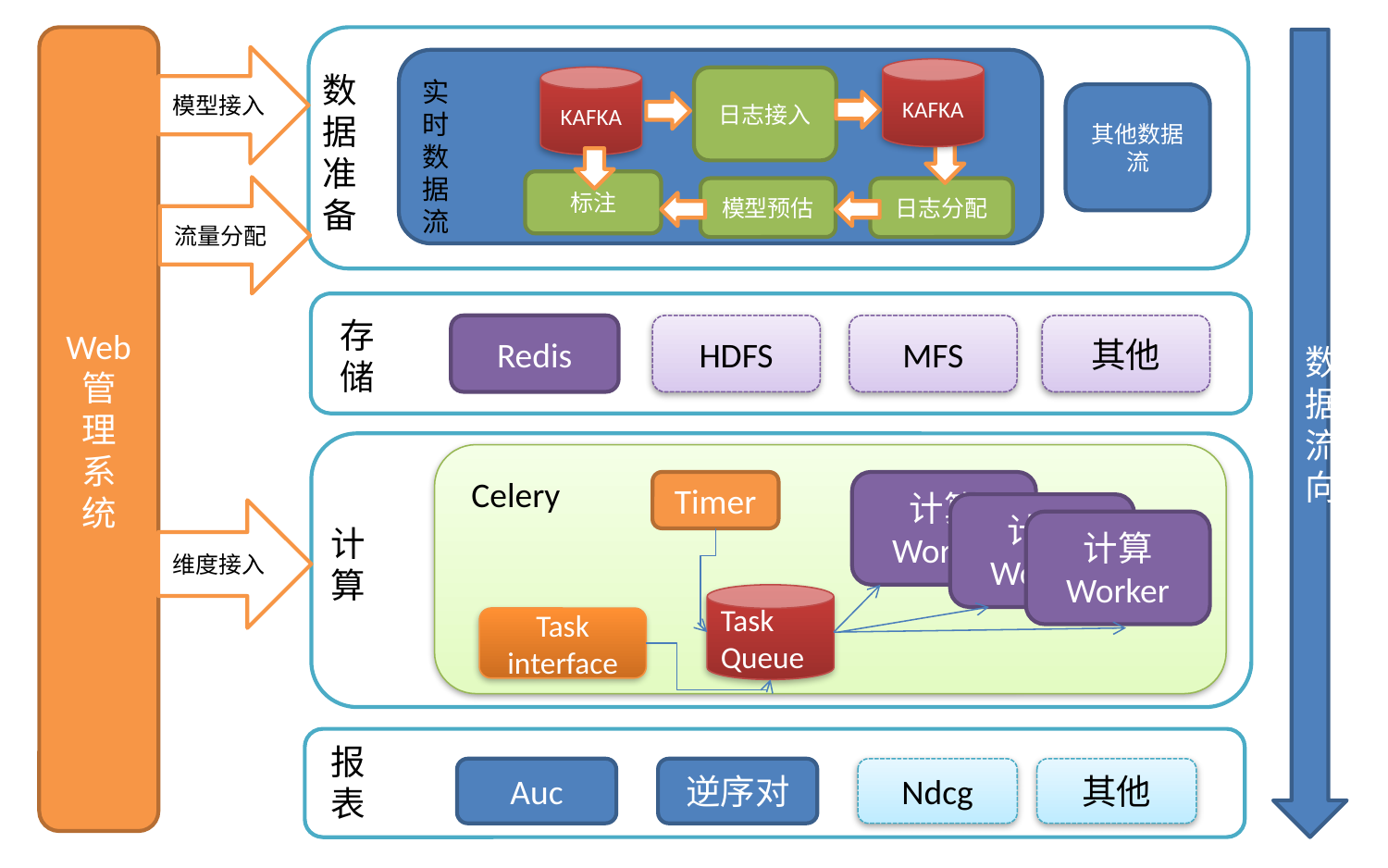

Web
管
理
系
统

数据流向
模型接入

KAFKA
数据准备
KAFKA
日志接入
实时数据流
其他数据流

标注
流量分配
模型预估
日志分配

存储

Redis
HDFS
MFS
其他

Celery
Timer
计算
Worker
计算
Worker
维度接入
计算
Worker
计
算

Task
Queue
Task
interface

报表
Auc
逆序对
Ndcg
其他